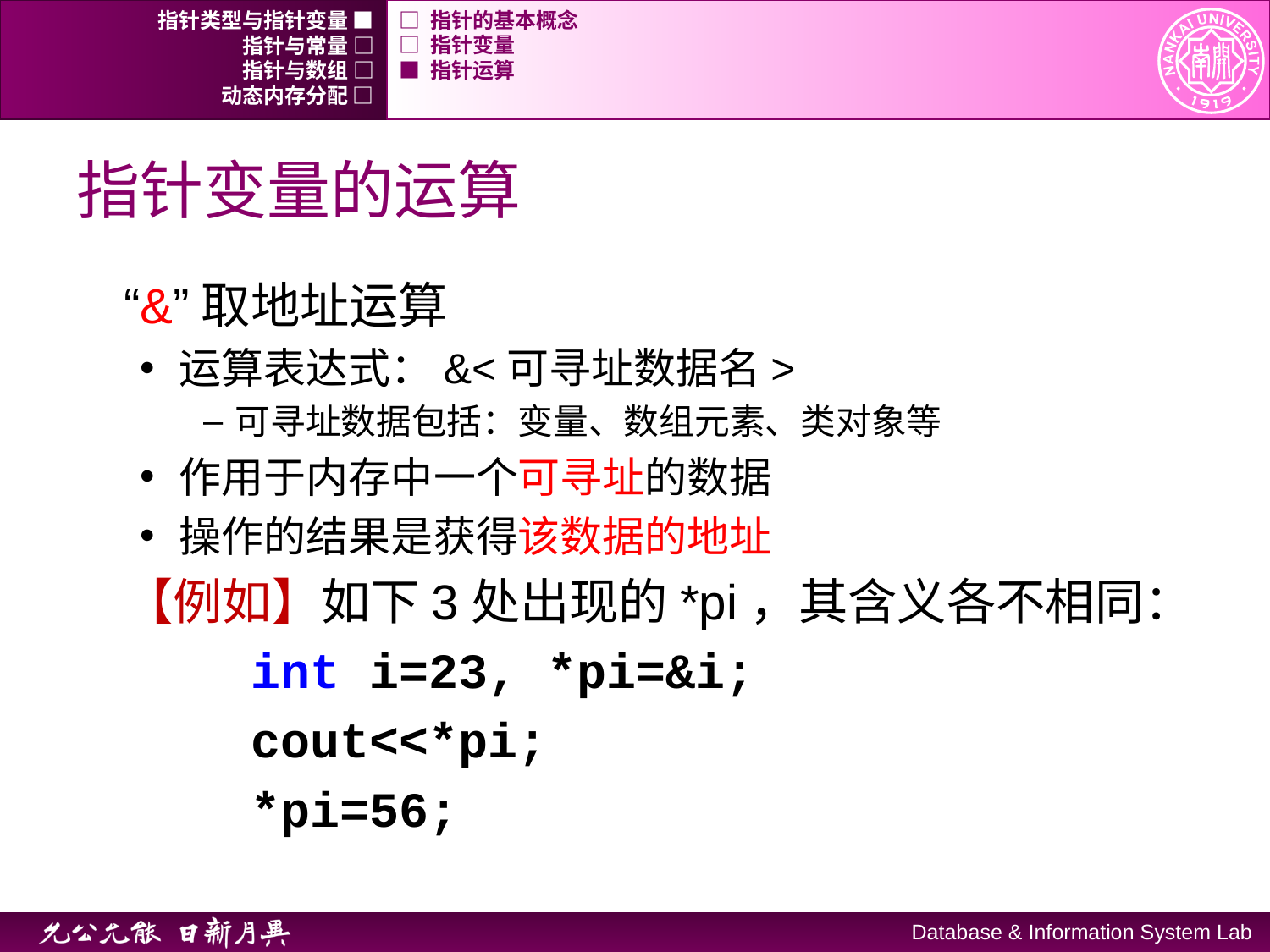

指针类型与指针变量 ■
□ 指针的基本概念
指针与常量 □
□ 指针变量
指针与数组 □
■ 指针运算
动态内存分配 □

# 指针变量的运算
“&”取地址运算
运算表达式：&<可寻址数据名>
可寻址数据包括：变量、数组元素、类对象等
作用于内存中一个可寻址的数据
操作的结果是获得该数据的地址
【例如】如下3处出现的*pi，其含义各不相同：
		int i=23, *pi=&i;
	  	cout<<*pi;
    	*pi=56;